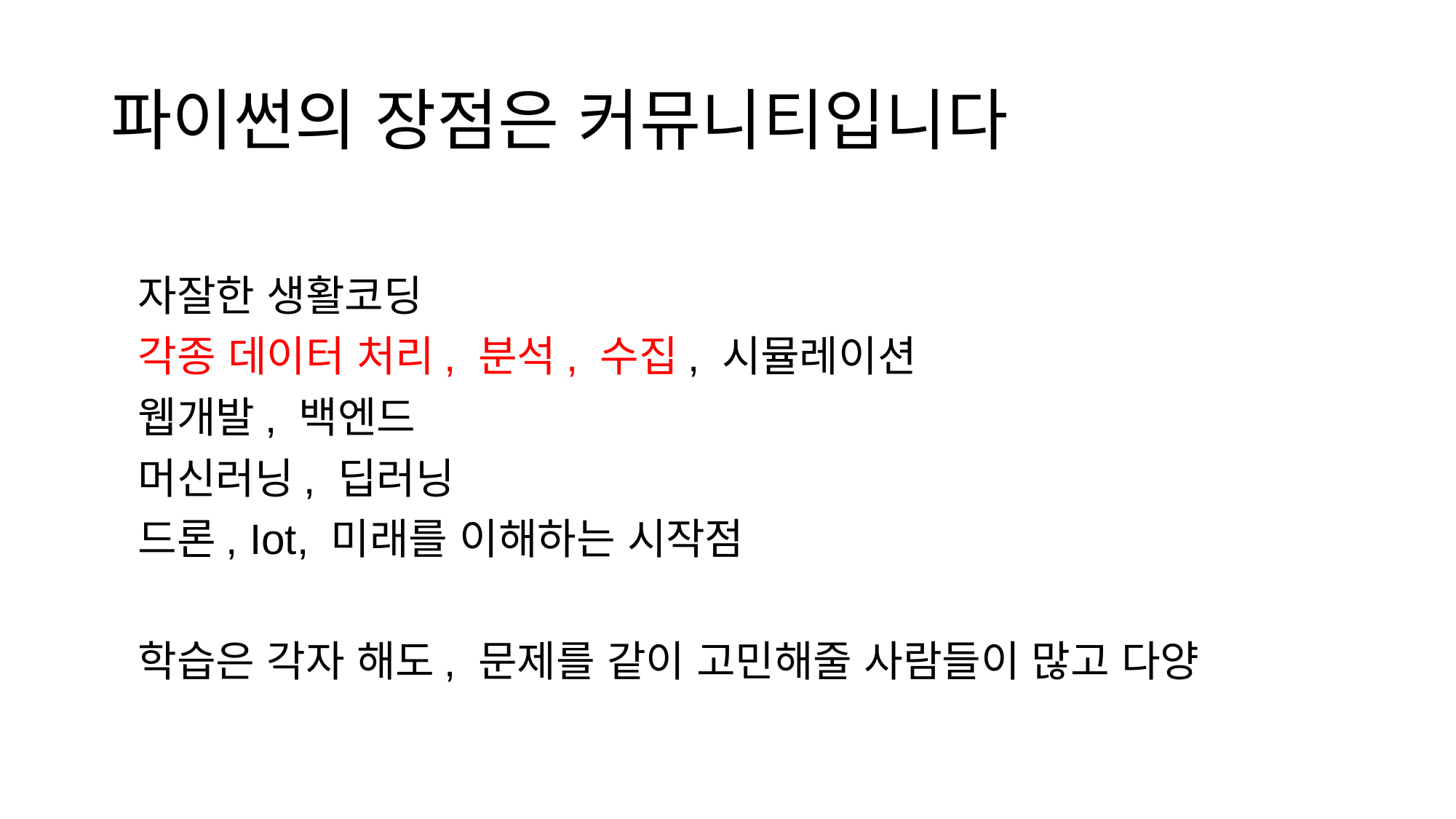

# 파이썬의 장점은 커뮤니티입니다

자잘한 생활코딩
각종 데이터 처리, 분석, 수집, 시뮬레이션
웹개발, 백엔드
머신러닝, 딥러닝
드론, Iot, 미래를 이해하는 시작점

학습은 각자 해도, 문제를 같이 고민해줄 사람들이 많고 다양